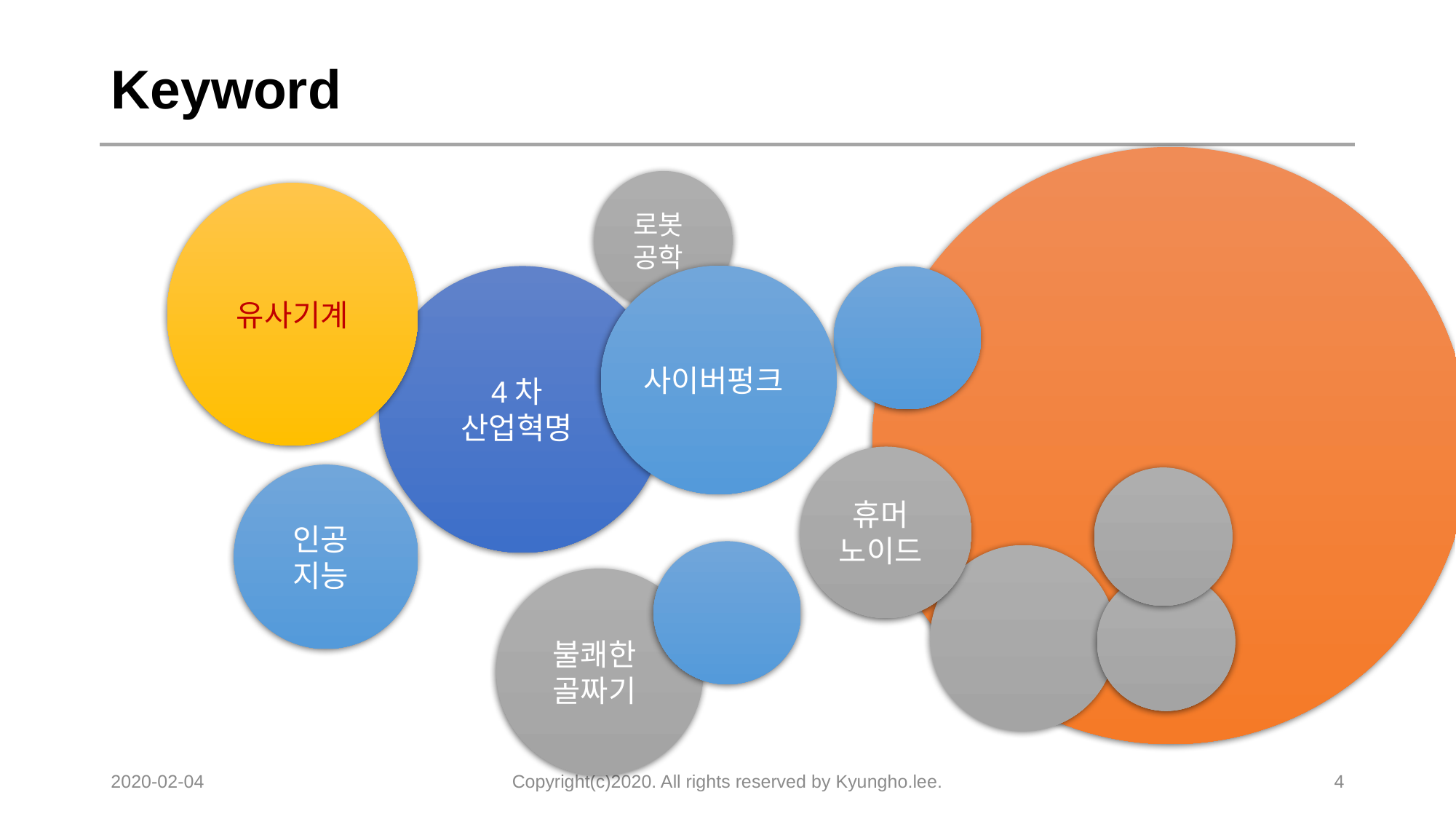

# Keyword

로봇
공학
유사기계
사이버펑크
4차
산업혁명

휴머
노이드
인공
지능

불쾌한
골짜기

2020-02-04
Copyright(c)2020. All rights reserved by Kyungho.lee.
4